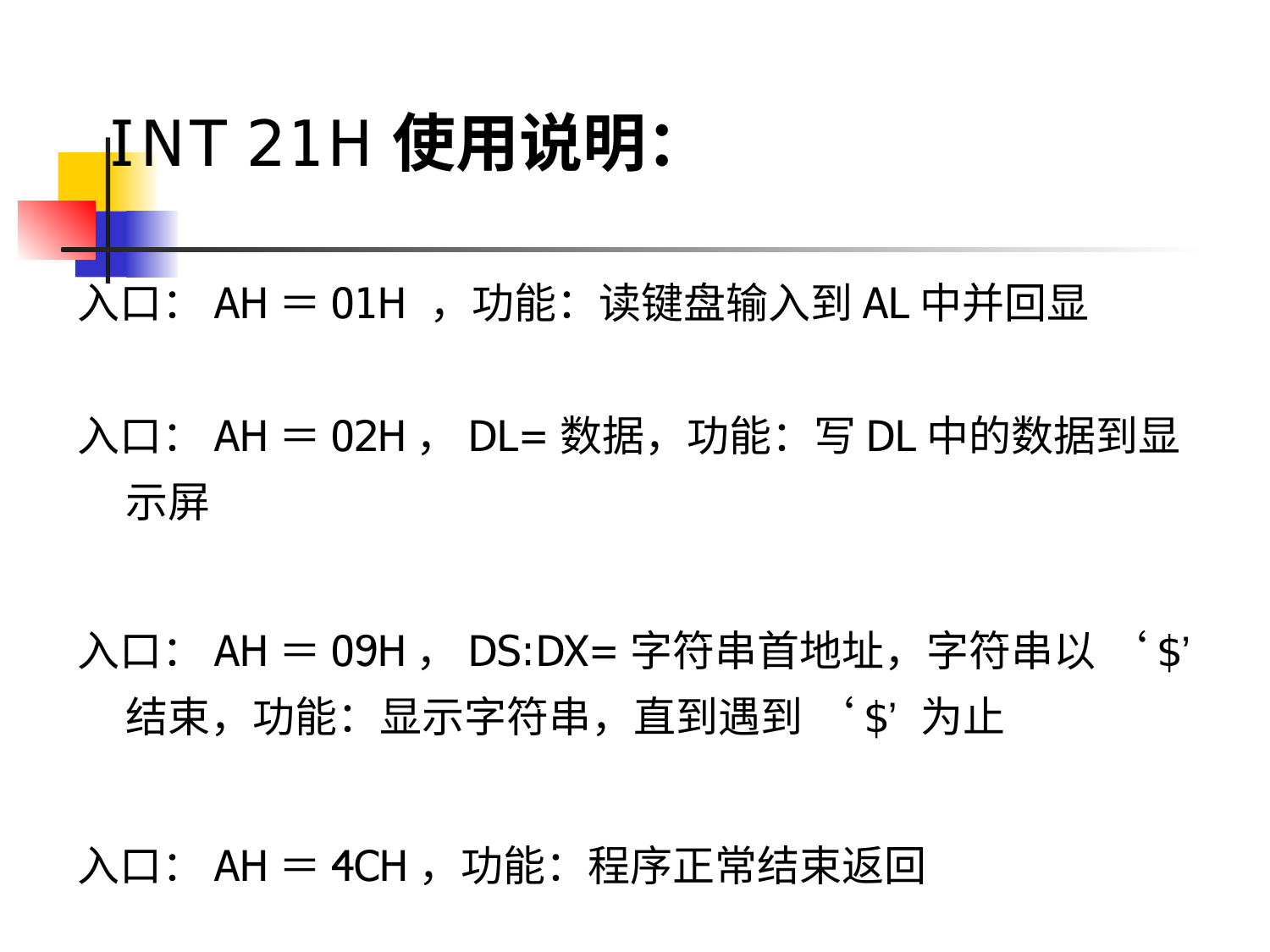

INT 21H使用说明：

入口：AH＝01H ，功能：读键盘输入到AL中并回显

入口：AH＝02H，DL=数据，功能：写DL中的数据到显示屏

入口：AH＝09H，DS:DX=字符串首地址，字符串以 ‘$’ 结束，功能：显示字符串，直到遇到 ‘$’ 为止

入口：AH＝4CH，功能：程序正常结束返回